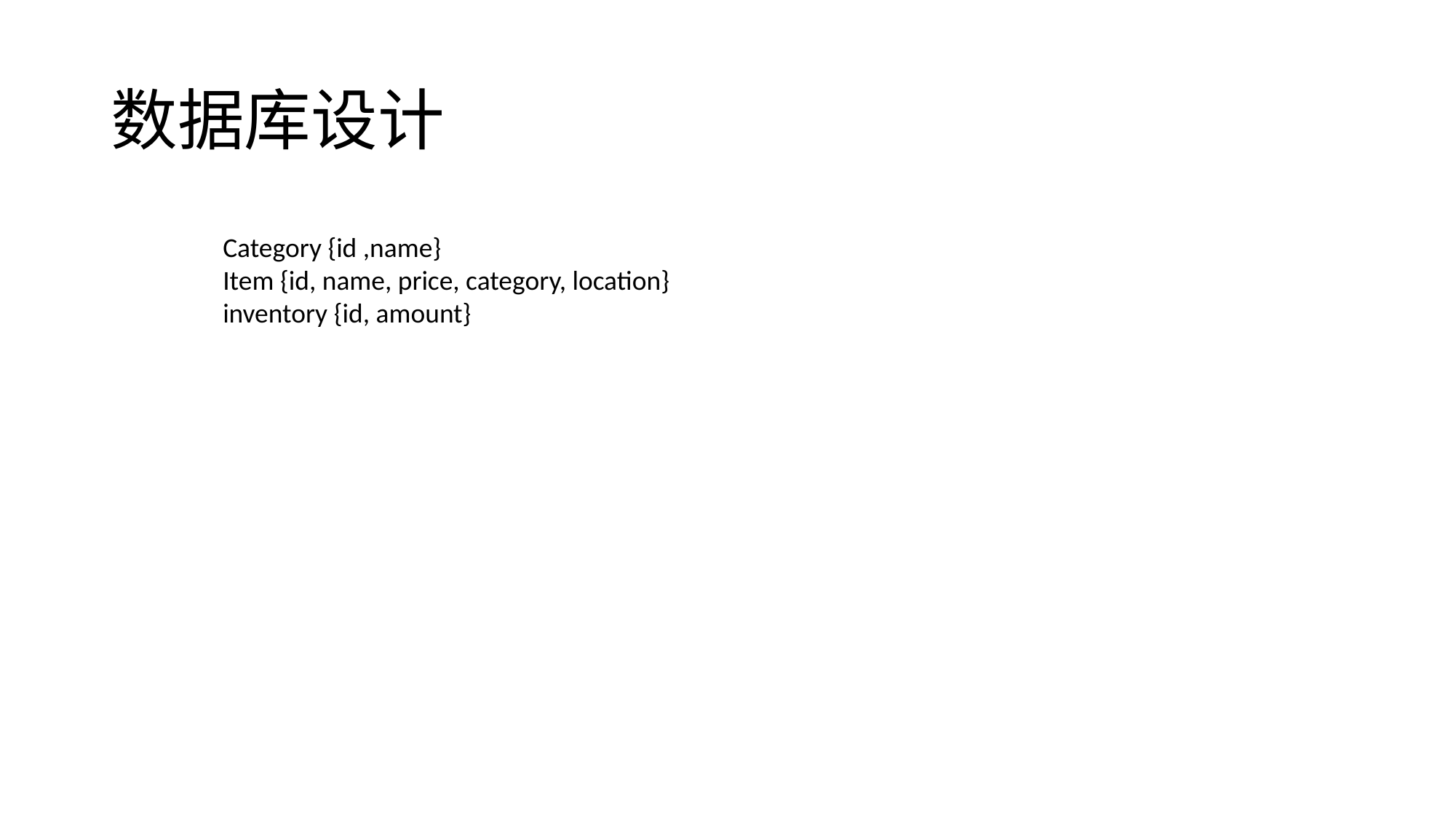

# 数据库设计
Category {id ,name}
Item {id, name, price, category, location}
inventory {id, amount}